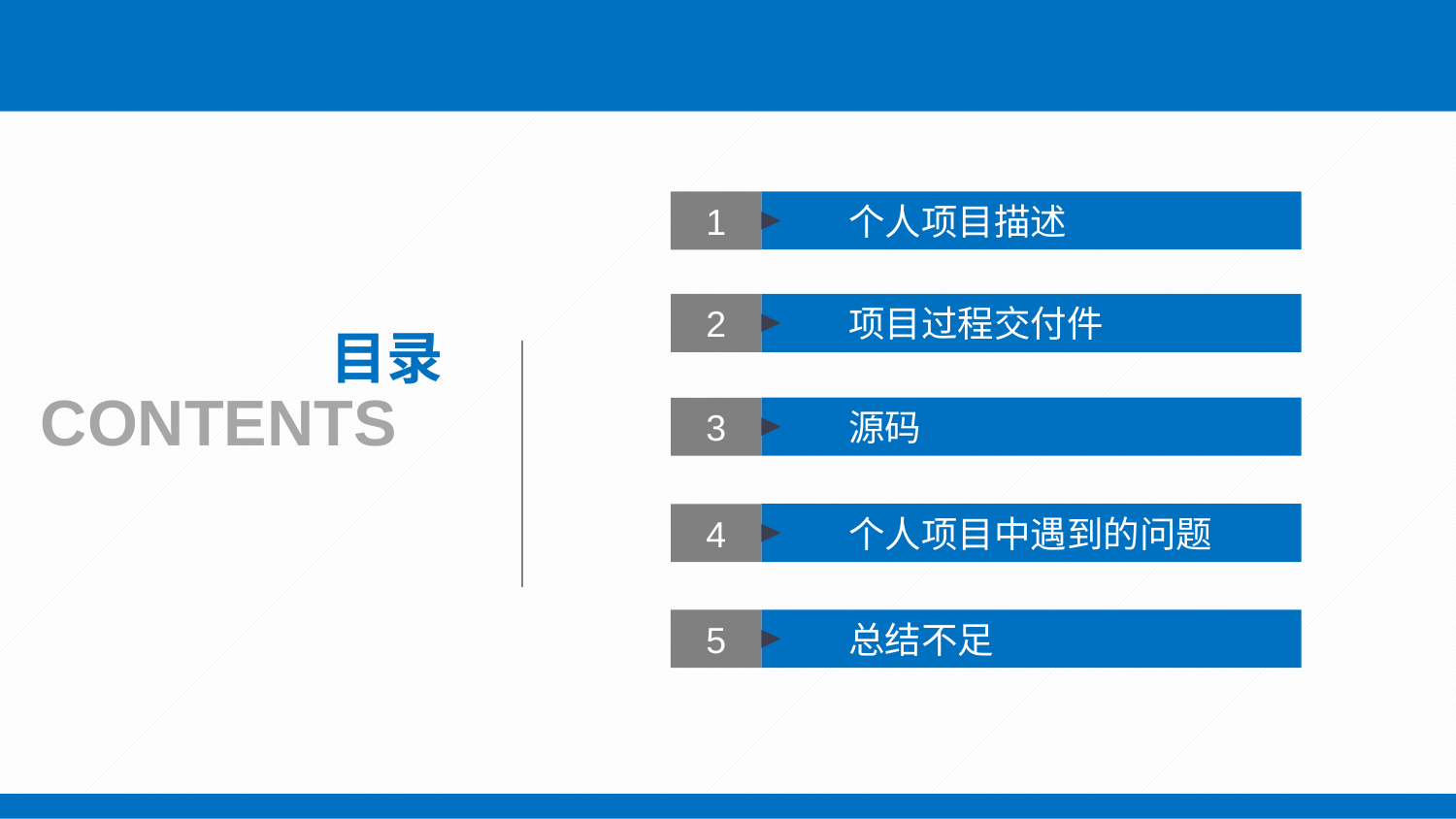

1
个人项目描述

2
项目过程交付件

目录
CONTENTS
3
源码

4
个人项目中遇到的问题

5
总结不足